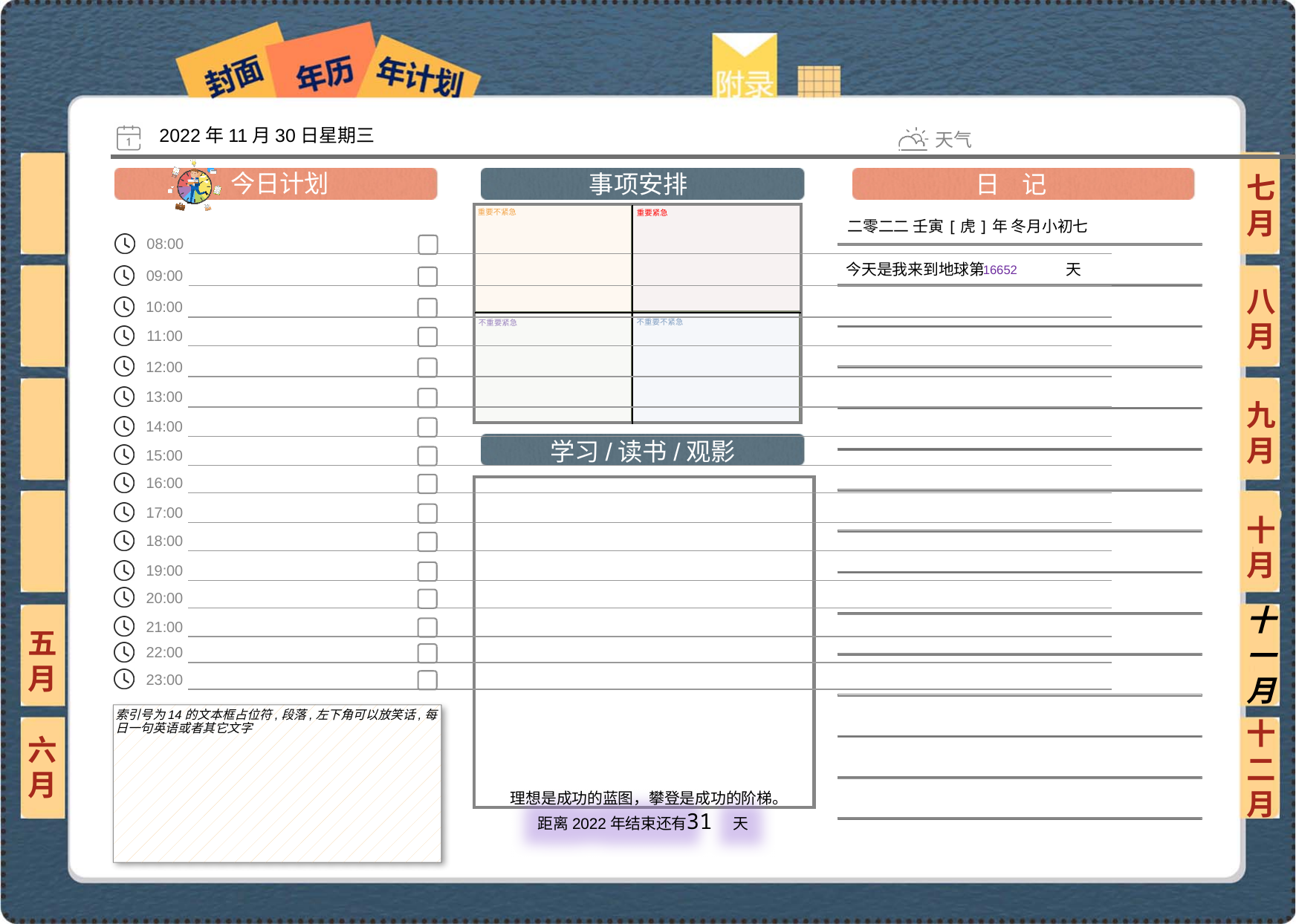

2022年11月30日星期三
七月
二零二二 壬寅[虎]年 冬月小初七
16652
八月
九月
十月
十一月
五月
索引号为14的文本框占位符,段落,左下角可以放笑话,每日一句英语或者其它文字
六月
十二月
31
 理想是成功的蓝图，攀登是成功的阶梯。